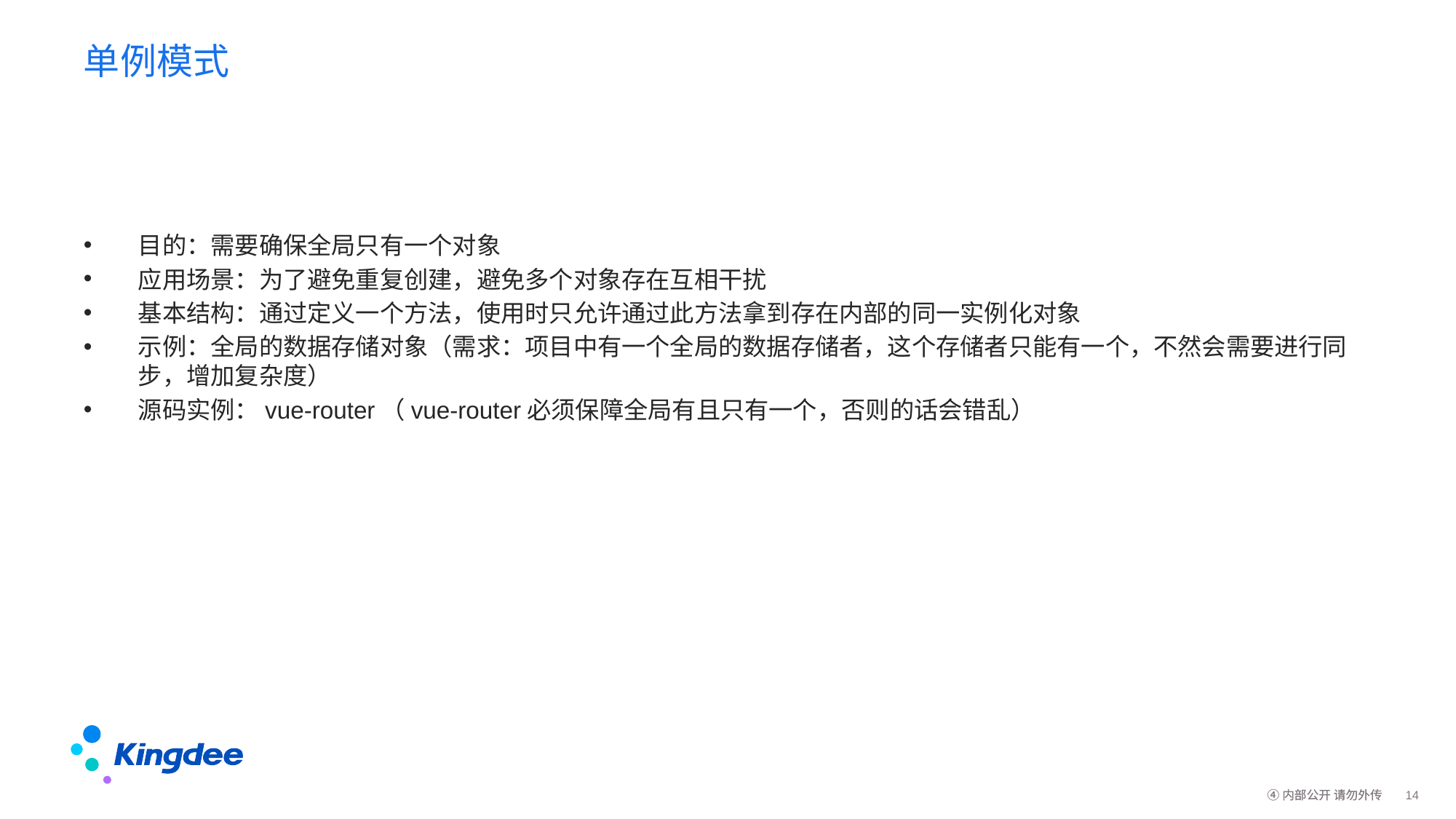

# 单例模式
目的：需要确保全局只有一个对象
应用场景：为了避免重复创建，避免多个对象存在互相干扰
基本结构：通过定义一个方法，使用时只允许通过此方法拿到存在内部的同一实例化对象
示例：全局的数据存储对象（需求：项目中有一个全局的数据存储者，这个存储者只能有一个，不然会需要进行同步，增加复杂度）
源码实例：vue-router（vue-router必须保障全局有且只有一个，否则的话会错乱）